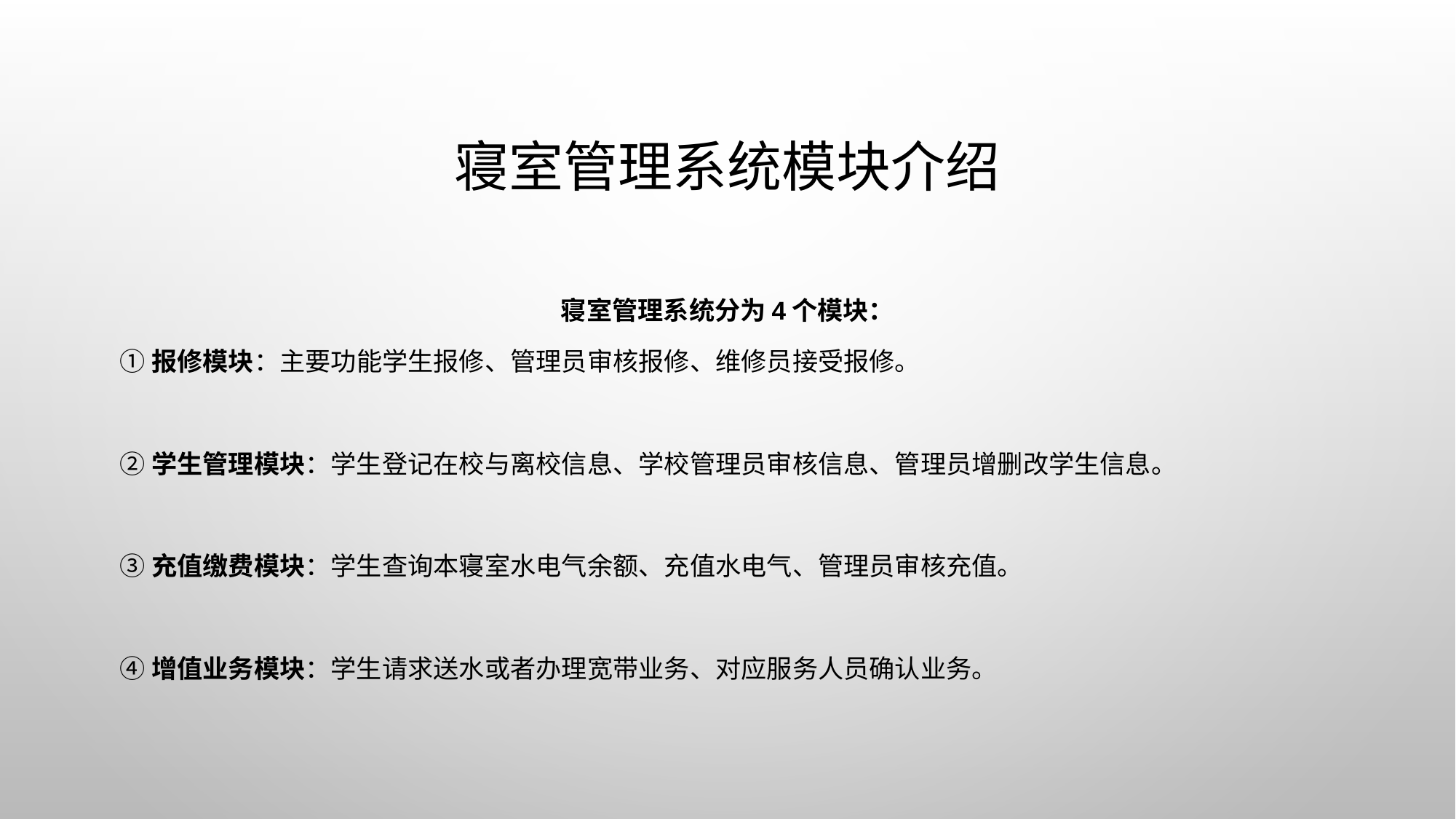

# 寝室管理系统模块介绍
寝室管理系统分为4个模块：
①报修模块：主要功能学生报修、管理员审核报修、维修员接受报修。

②学生管理模块：学生登记在校与离校信息、学校管理员审核信息、管理员增删改学生信息。

③充值缴费模块：学生查询本寝室水电气余额、充值水电气、管理员审核充值。

④增值业务模块：学生请求送水或者办理宽带业务、对应服务人员确认业务。